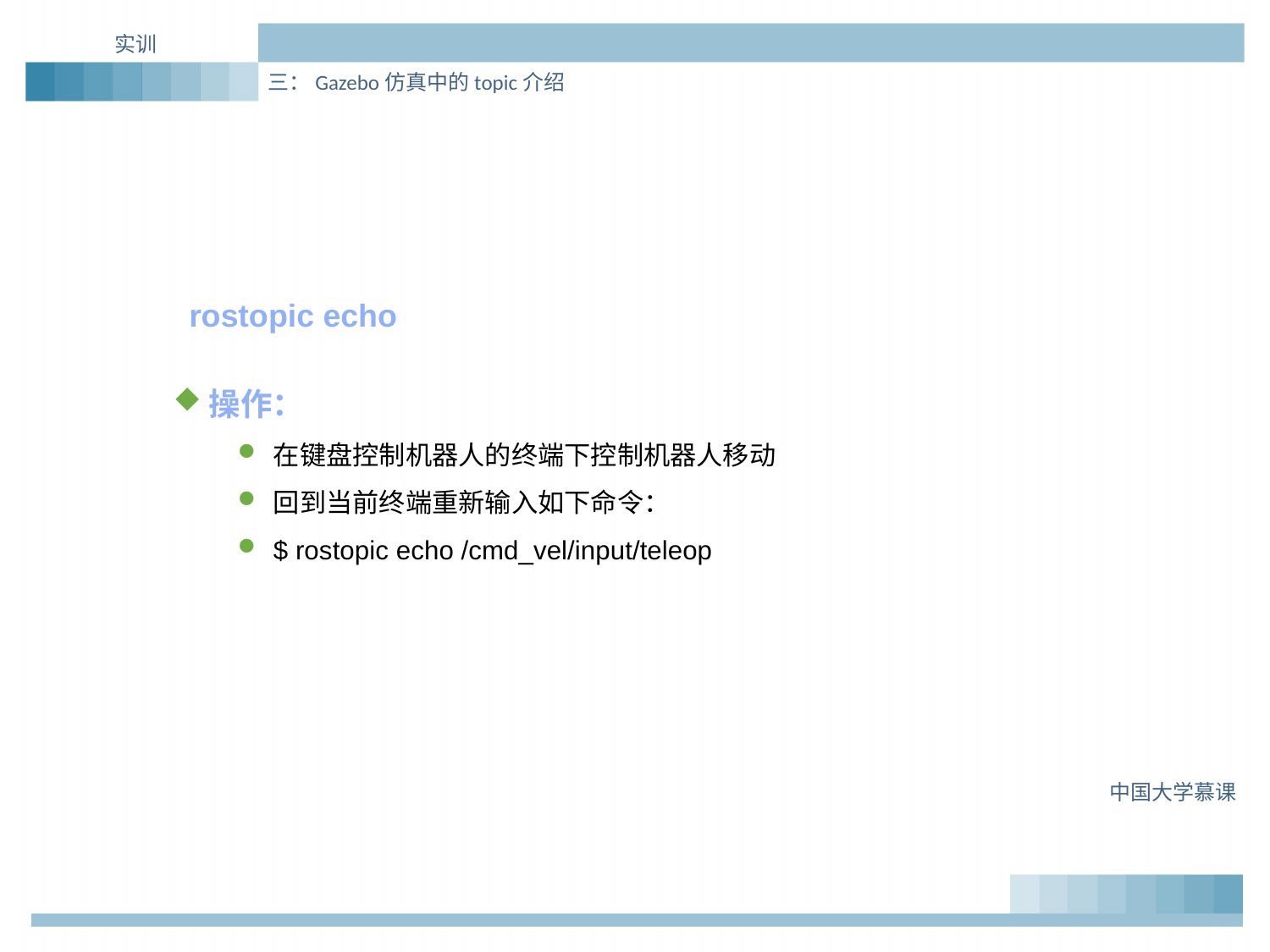

实训
三：Gazebo仿真中的topic介绍
rostopic echo

操作：
在键盘控制机器人的终端下控制机器人移动
回到当前终端重新输入如下命令：
$ rostopic echo /cmd_vel/input/teleop

中国大学慕课